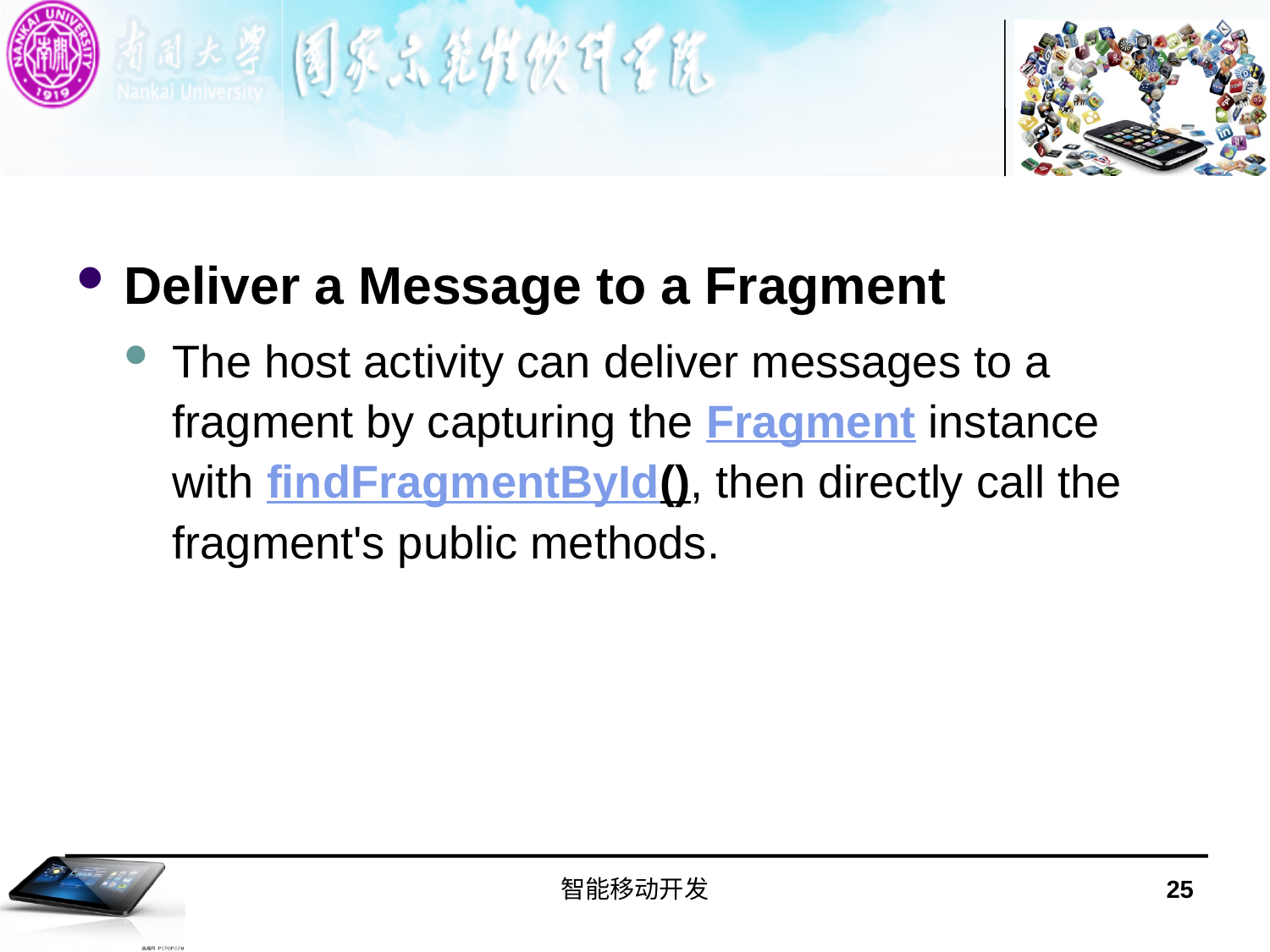

#
Deliver a Message to a Fragment
The host activity can deliver messages to a fragment by capturing the Fragment instance with findFragmentById(), then directly call the fragment's public methods.

智能移动开发
25